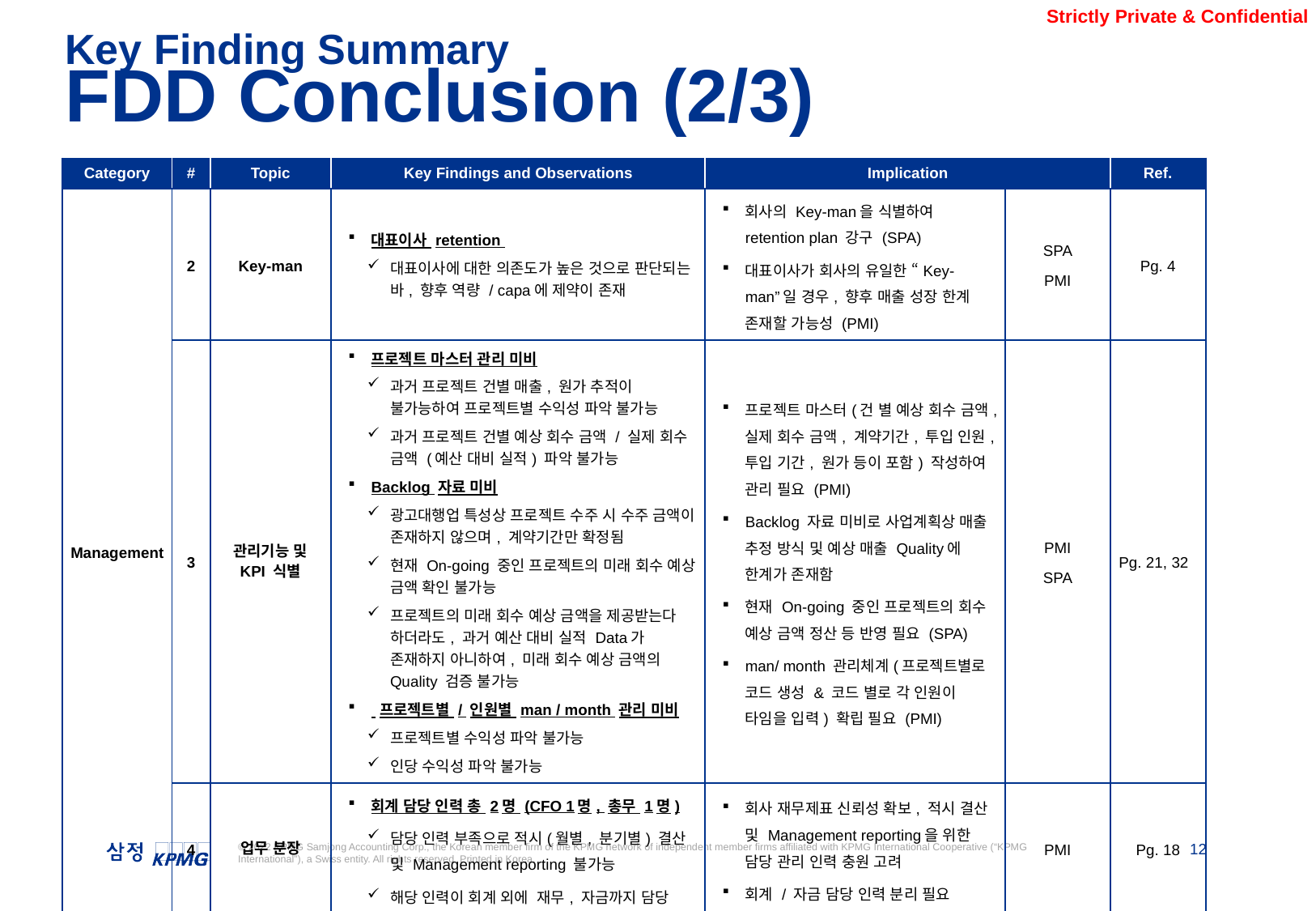

Key Finding Summary
FDD Conclusion (2/3)
| Category | # | Topic | Key Findings and Observations | Implication |  | Ref. |
| --- | --- | --- | --- | --- | --- | --- |
| Management | 2 | Key-man | 대표이사 retention 대표이사에 대한 의존도가 높은 것으로 판단되는 바, 향후 역량 / capa에 제약이 존재 | 회사의 Key-man을 식별하여 retention plan 강구 (SPA) 대표이사가 회사의 유일한 “Key-man”일 경우, 향후 매출 성장 한계 존재할 가능성 (PMI) | SPA PMI | Pg. 4 |
|  | 3 | 관리기능 및 KPI 식별 | 프로젝트 마스터 관리 미비 과거 프로젝트 건별 매출, 원가 추적이 불가능하여 프로젝트별 수익성 파악 불가능 과거 프로젝트 건별 예상 회수 금액 / 실제 회수 금액 (예산 대비 실적) 파악 불가능 Backlog 자료 미비 광고대행업 특성상 프로젝트 수주 시 수주 금액이 존재하지 않으며, 계약기간만 확정됨 현재 On-going 중인 프로젝트의 미래 회수 예상 금액 확인 불가능 프로젝트의 미래 회수 예상 금액을 제공받는다 하더라도, 과거 예산 대비 실적 Data가 존재하지 아니하여, 미래 회수 예상 금액의 Quality 검증 불가능 프로젝트별 / 인원별 man / month 관리 미비 프로젝트별 수익성 파악 불가능 인당 수익성 파악 불가능 | 프로젝트 마스터(건 별 예상 회수 금액, 실제 회수 금액, 계약기간, 투입 인원, 투입 기간, 원가 등이 포함) 작성하여 관리 필요 (PMI) Backlog 자료 미비로 사업계획상 매출 추정 방식 및 예상 매출 Quality에 한계가 존재함 현재 On-going 중인 프로젝트의 회수 예상 금액 정산 등 반영 필요 (SPA) man/ month 관리체계(프로젝트별로 코드 생성 & 코드 별로 각 인원이 타임을 입력) 확립 필요 (PMI) | PMI SPA | Pg. 21, 32 |
| Quality of Earnings | 4 | 업무 분장 | 회계 담당 인력 총 2명 (CFO 1명, 총무 1명) 담당 인력 부족으로 적시(월별, 분기별) 결산 및 Management reporting 불가능 해당 인력이 회계 외에 재무, 자금까지 담당 | 회사 재무제표 신뢰성 확보, 적시 결산 및 Management reporting을 위한 담당 관리 인력 충원 고려 회계 / 자금 담당 인력 분리 필요 | PMI | Pg. 18 |